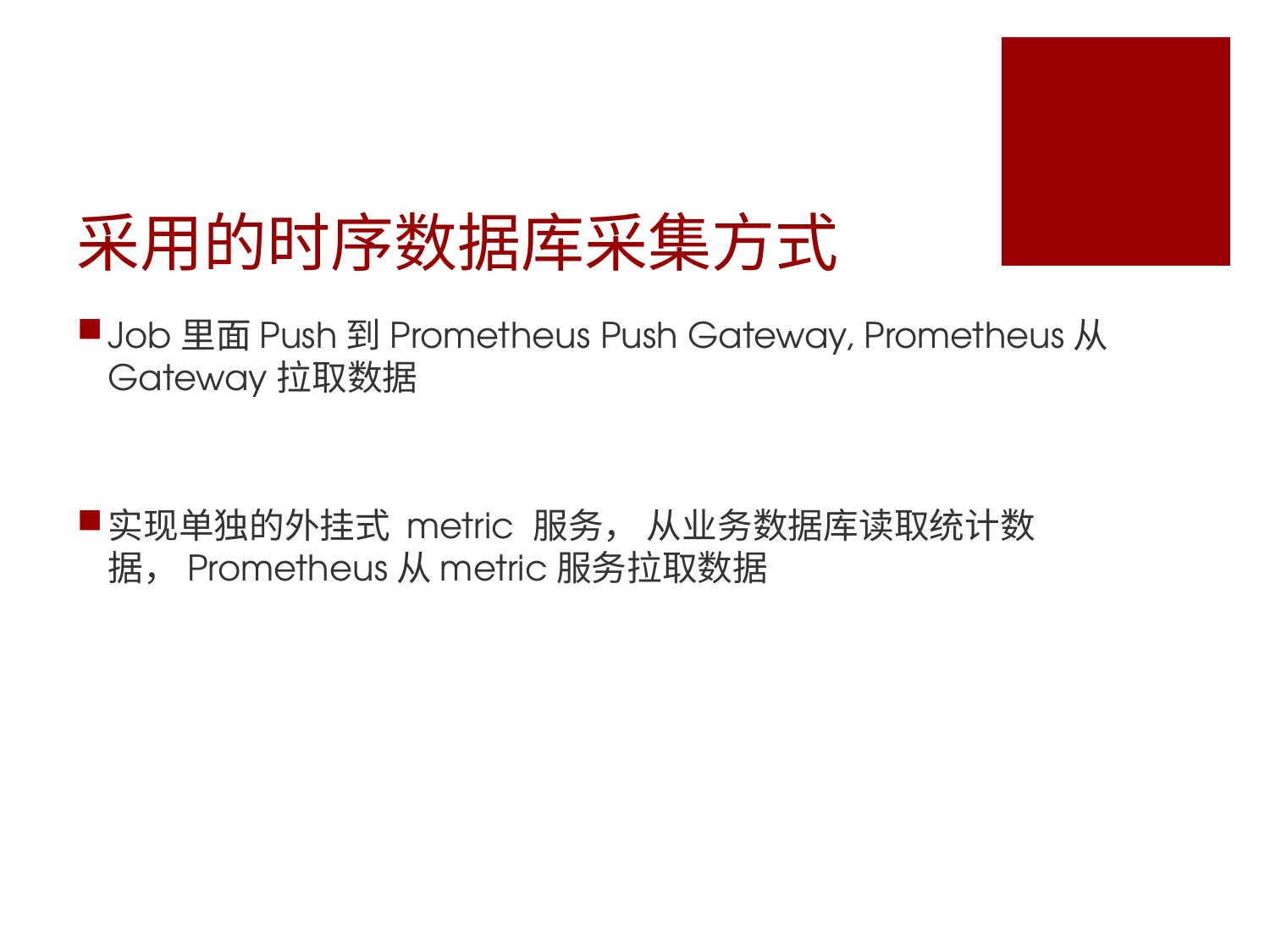

# 采用的时序数据库采集方式
Job里面Push到Prometheus Push Gateway, Prometheus从Gateway拉取数据

实现单独的外挂式 metric 服务， 从业务数据库读取统计数据，Prometheus从metric服务拉取数据